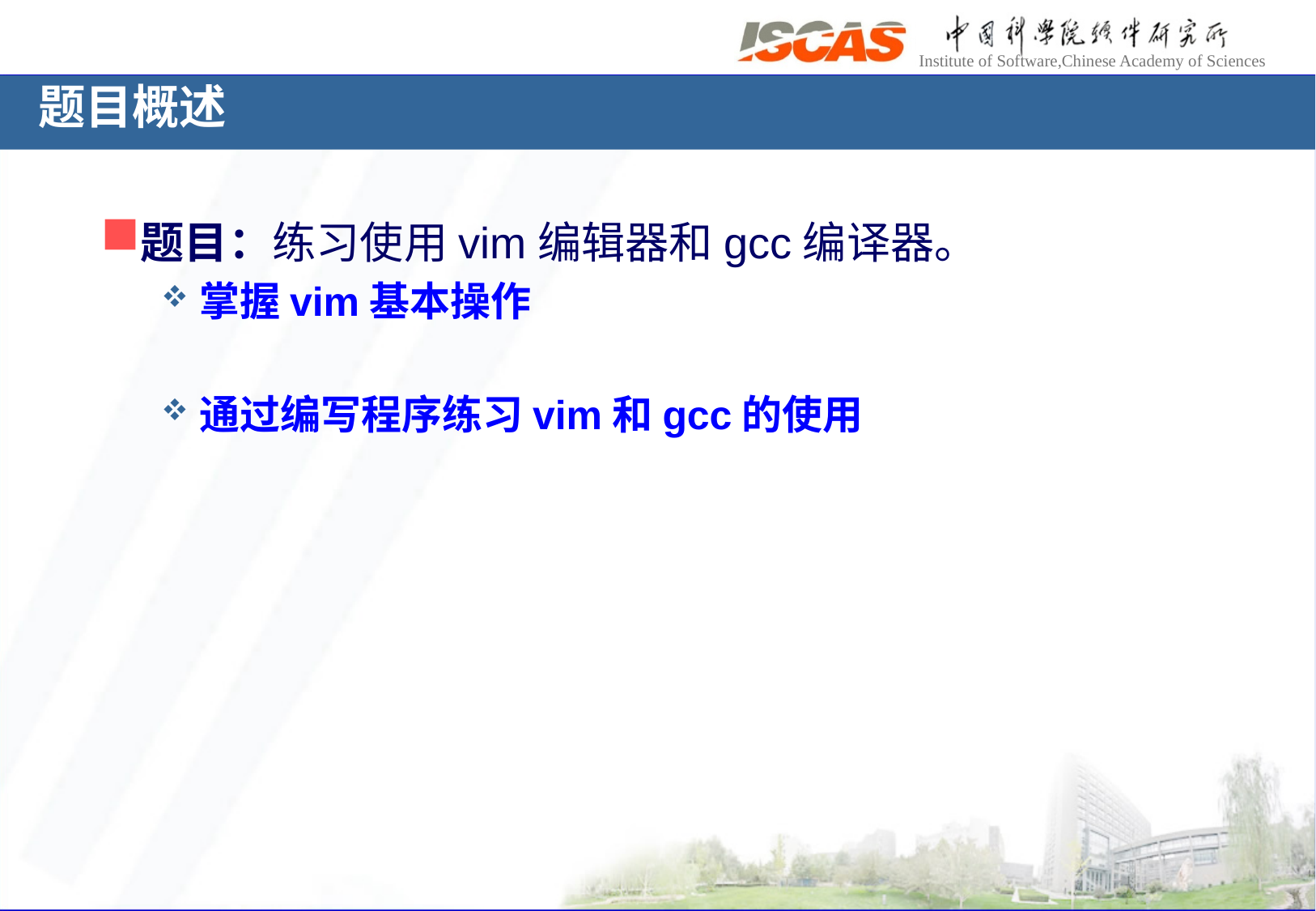

题目概述
题目：练习使用vim编辑器和gcc编译器。
掌握vim基本操作

通过编写程序练习vim和gcc的使用